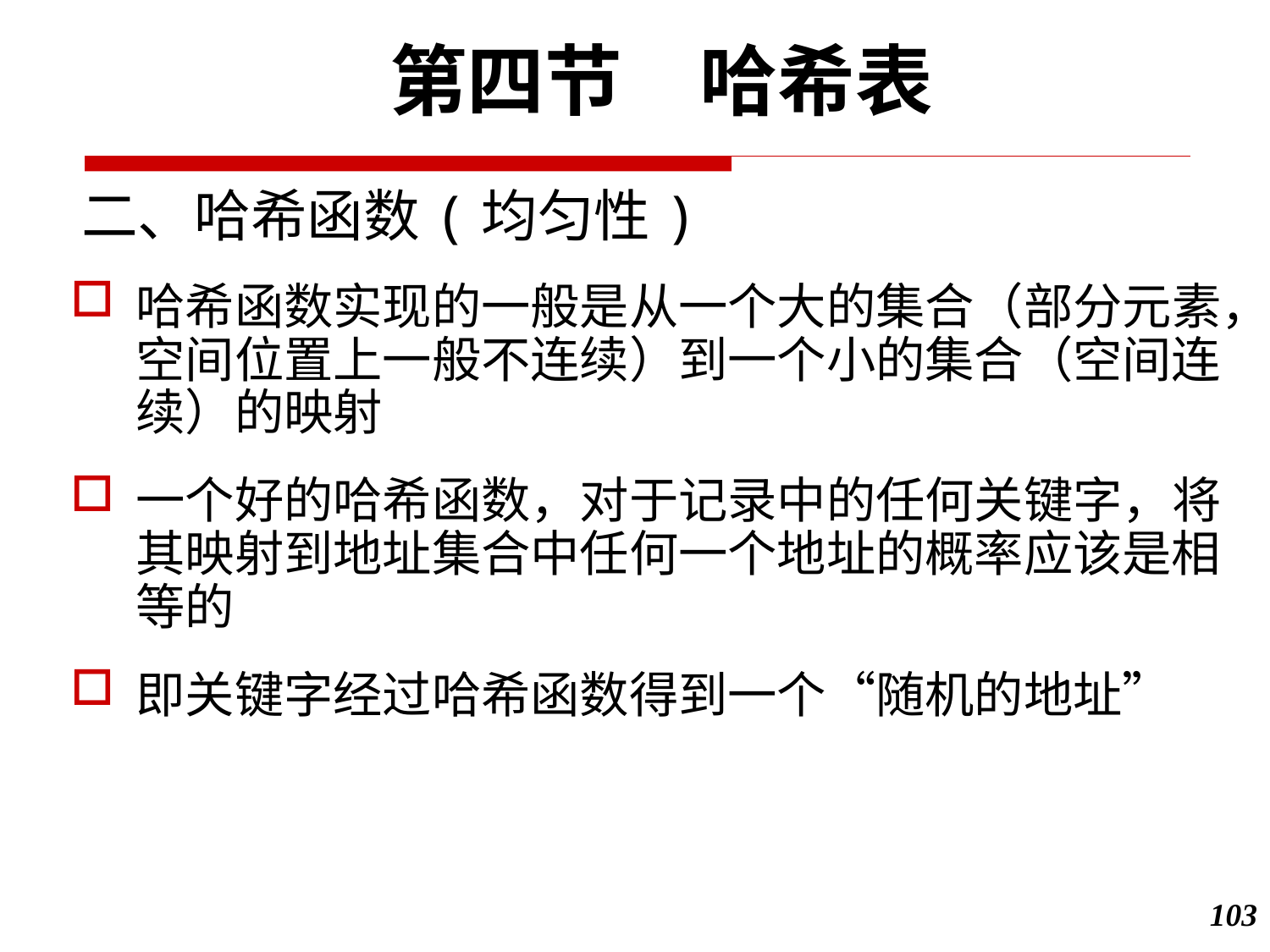

第四节　哈希表
二、哈希函数(均匀性)
哈希函数实现的一般是从一个大的集合（部分元素，空间位置上一般不连续）到一个小的集合（空间连续）的映射
一个好的哈希函数，对于记录中的任何关键字，将其映射到地址集合中任何一个地址的概率应该是相等的
即关键字经过哈希函数得到一个“随机的地址”
103